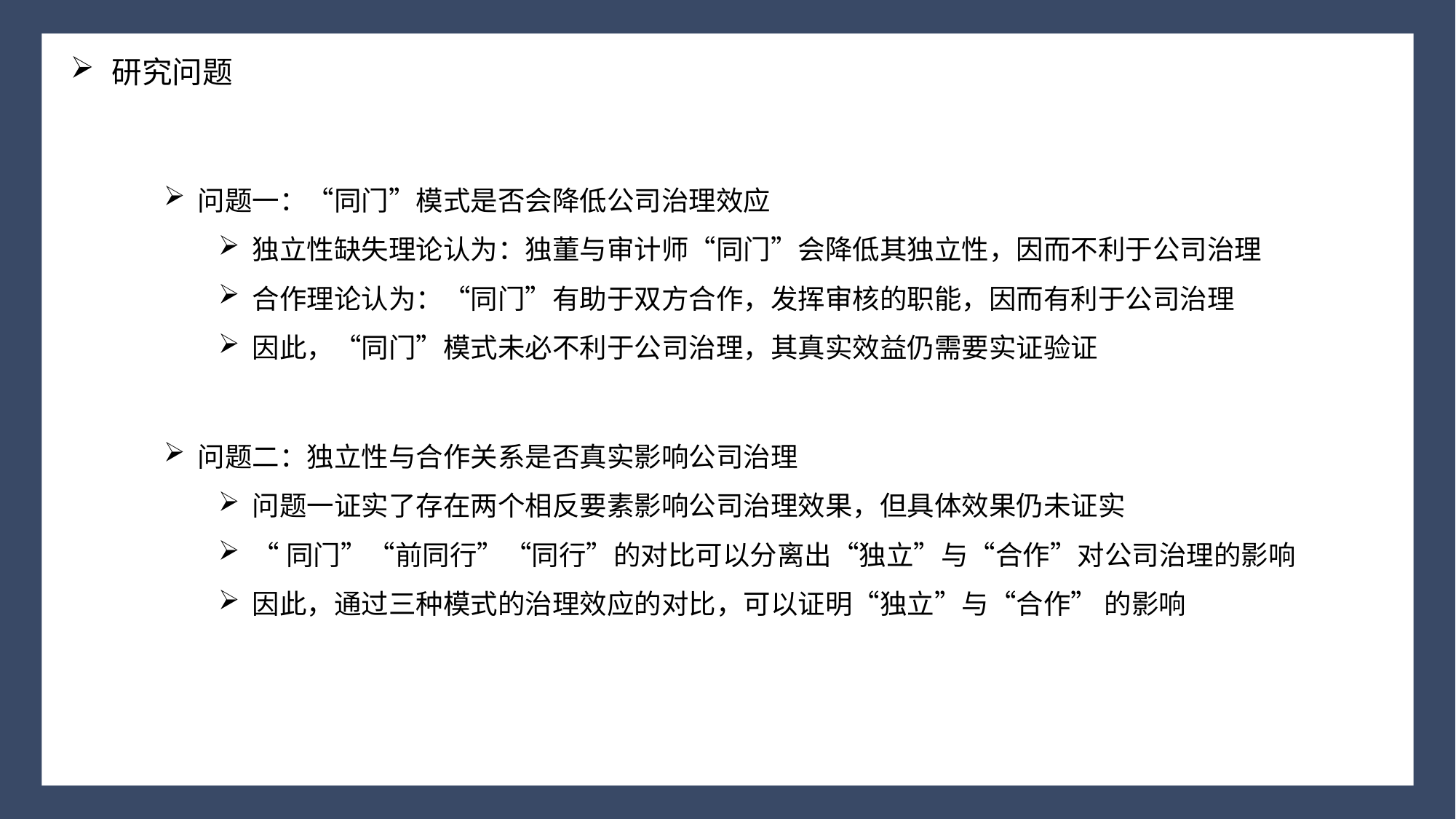

研究问题
问题一：“同门”模式是否会降低公司治理效应
独立性缺失理论认为：独董与审计师“同门”会降低其独立性，因而不利于公司治理
合作理论认为：“同门”有助于双方合作，发挥审核的职能，因而有利于公司治理
因此，“同门”模式未必不利于公司治理，其真实效益仍需要实证验证

问题二：独立性与合作关系是否真实影响公司治理
问题一证实了存在两个相反要素影响公司治理效果，但具体效果仍未证实
“同门”“前同行”“同行”的对比可以分离出“独立”与“合作”对公司治理的影响
因此，通过三种模式的治理效应的对比，可以证明“独立”与“合作” 的影响